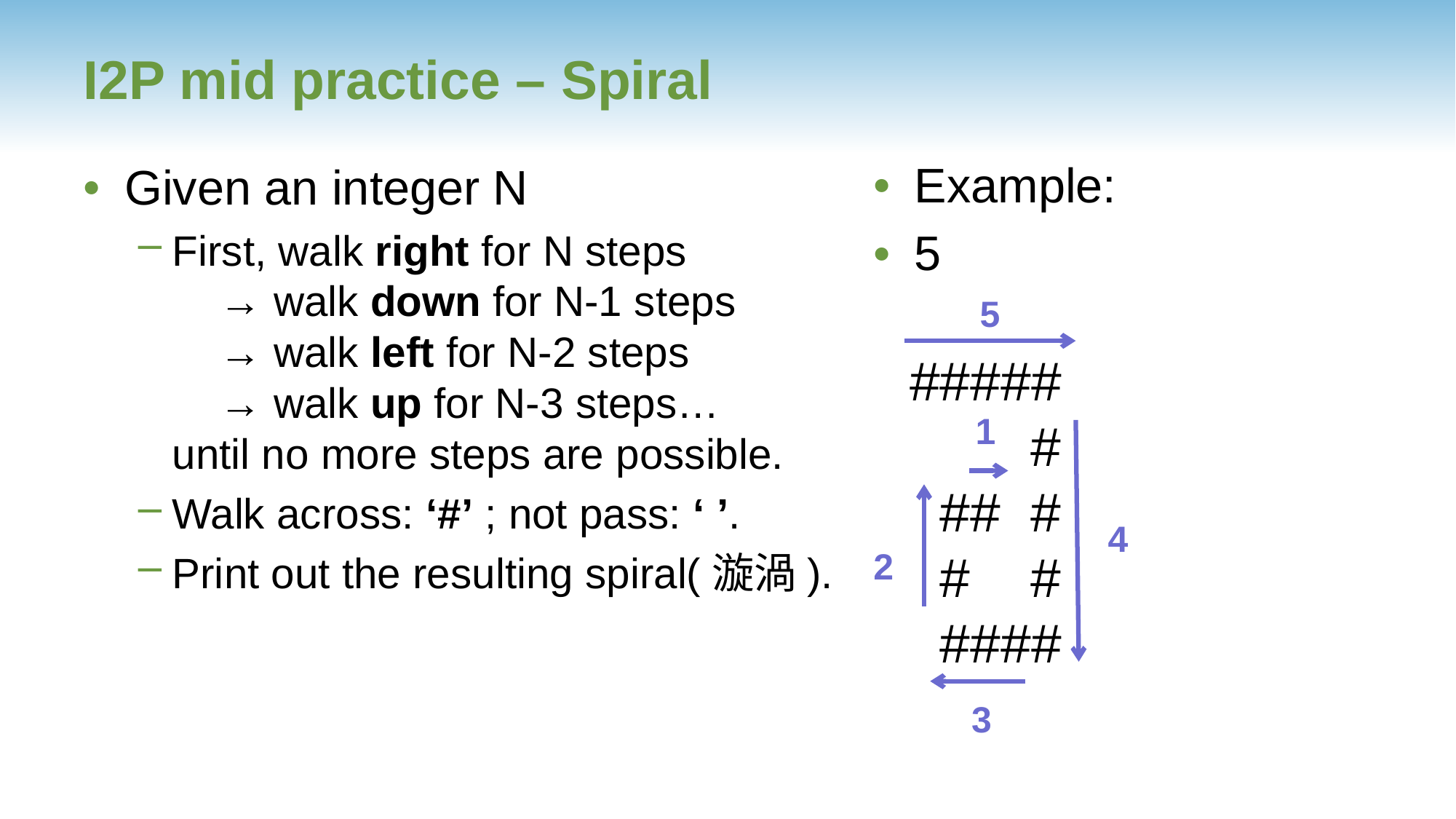

# I2P mid practice – Spiral
Example:
5
Given an integer N
First, walk right for N steps
    → walk down for N-1 steps
    → walk left for N-2 steps
    → walk up for N-3 steps…
until no more steps are possible.
Walk across: ‘#’ ; not pass: ‘ ’.
Print out the resulting spiral(漩渦).
5
#####
        #
  ##  #
  #    #
  ####
1
4
2
3